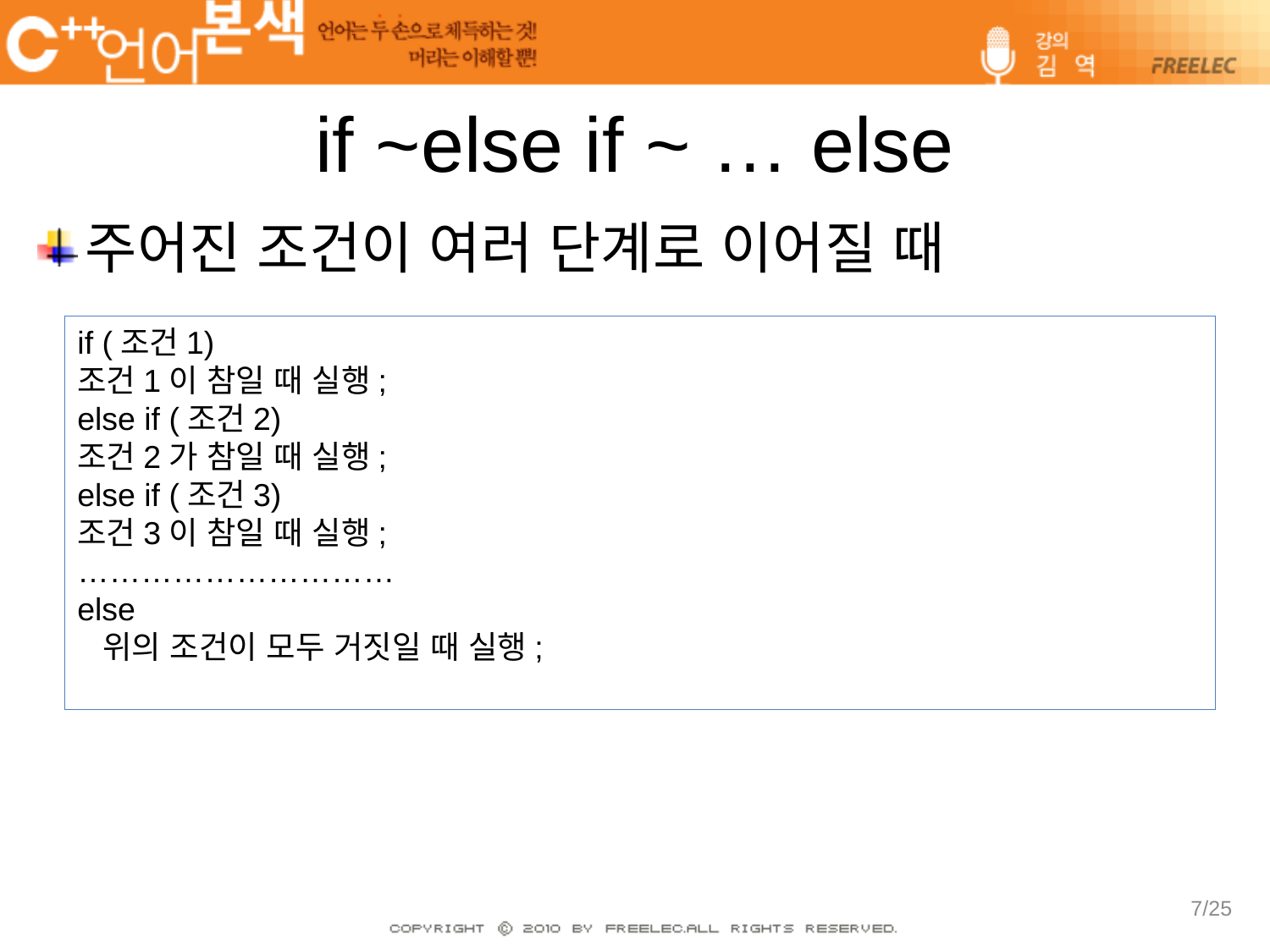

# if ~else if ~ … else
주어진 조건이 여러 단계로 이어질 때
if (조건1)
조건1이 참일 때 실행;
else if (조건2)
조건2가 참일 때 실행;
else if (조건3)
조건3이 참일 때 실행;
…………………………
else
  위의 조건이 모두 거짓일 때 실행;

7/25